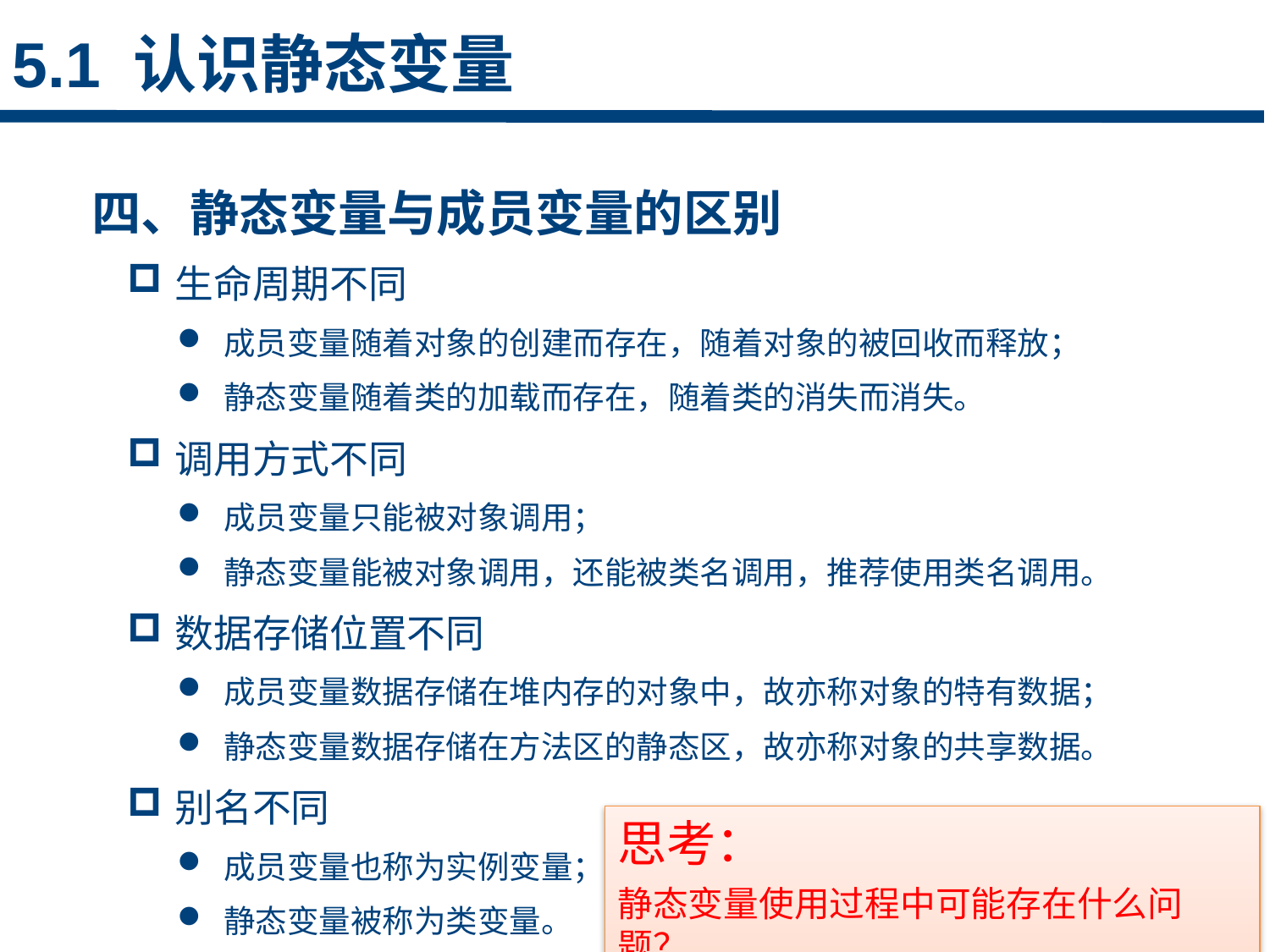

5.1 认识静态变量
四、静态变量与成员变量的区别
生命周期不同
 成员变量随着对象的创建而存在，随着对象的被回收而释放；
 静态变量随着类的加载而存在，随着类的消失而消失。
调用方式不同
 成员变量只能被对象调用；
 静态变量能被对象调用，还能被类名调用，推荐使用类名调用。
数据存储位置不同
 成员变量数据存储在堆内存的对象中，故亦称对象的特有数据；
 静态变量数据存储在方法区的静态区，故亦称对象的共享数据。
别名不同
 成员变量也称为实例变量；
 静态变量被称为类变量。
点击添加文本
点击添加文本
点击添加文本
点击添加文本
思考：
静态变量使用过程中可能存在什么问题？